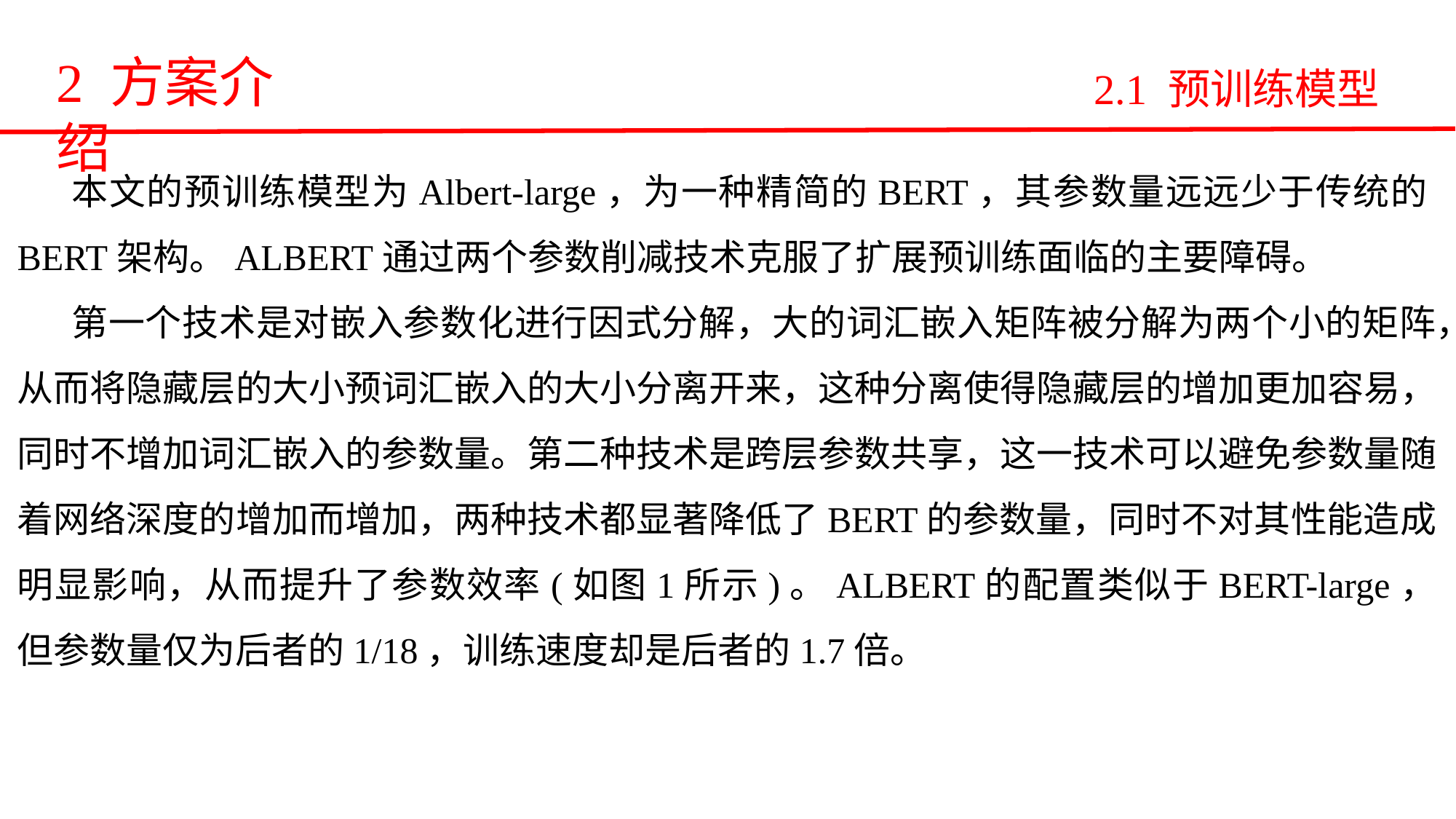

2 方案介绍
2.1 预训练模型
本文的预训练模型为Albert-large，为一种精简的BERT，其参数量远远少于传统的BERT架构。ALBERT通过两个参数削减技术克服了扩展预训练面临的主要障碍。
第一个技术是对嵌入参数化进行因式分解，大的词汇嵌入矩阵被分解为两个小的矩阵，从而将隐藏层的大小预词汇嵌入的大小分离开来，这种分离使得隐藏层的增加更加容易，同时不增加词汇嵌入的参数量。第二种技术是跨层参数共享，这一技术可以避免参数量随着网络深度的增加而增加，两种技术都显著降低了BERT的参数量，同时不对其性能造成明显影响，从而提升了参数效率(如图1所示)。ALBERT的配置类似于BERT-large，但参数量仅为后者的1/18，训练速度却是后者的1.7倍。